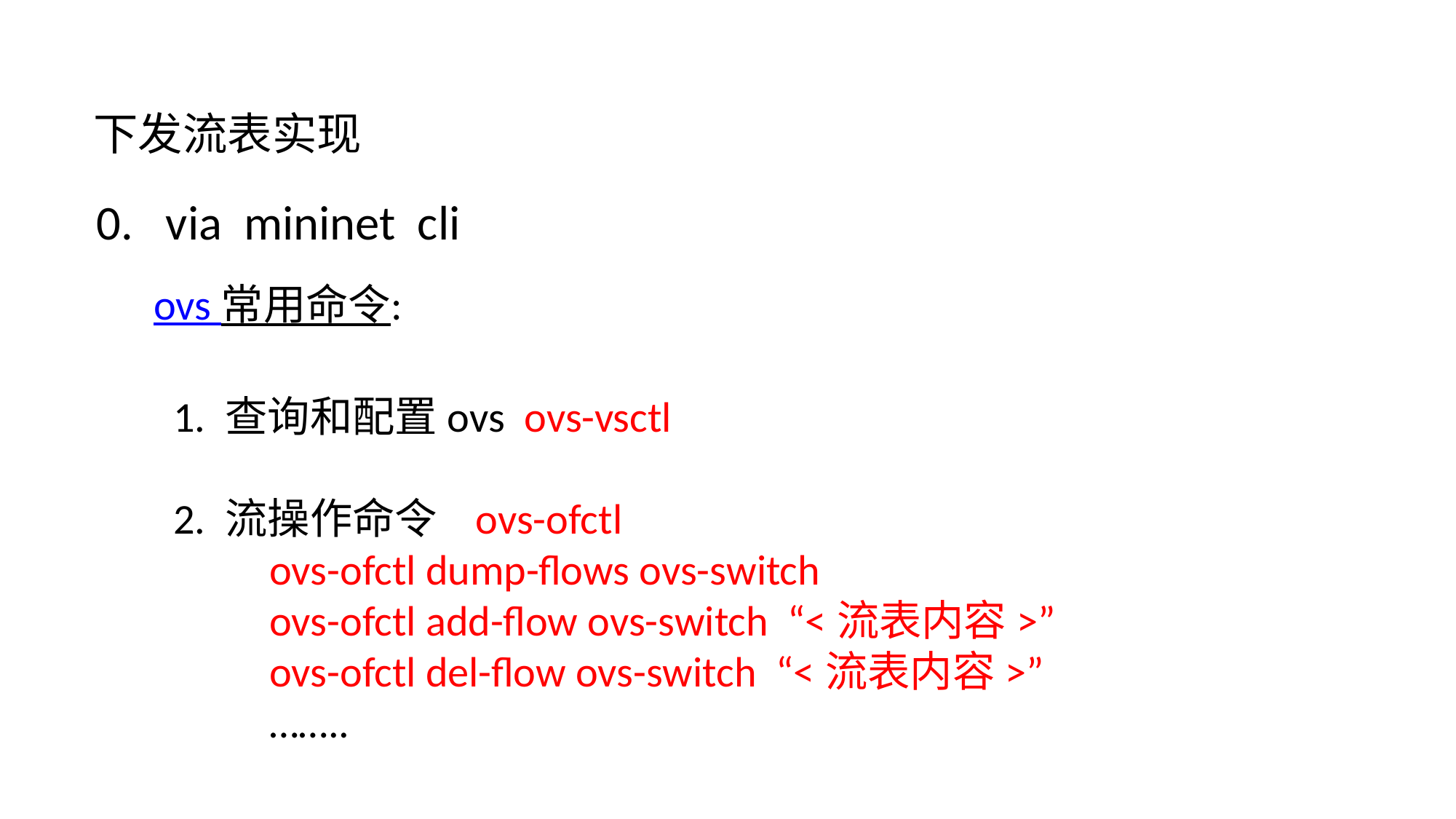

# 下发流表实现
0.   via  mininet  cli
ovs 常用命令:

  1. 查询和配置ovs  ovs-vsctl

  2. 流操作命令   ovs-ofctl
            ovs-ofctl dump-flows ovs-switch
            ovs-ofctl add-flow ovs-switch  “<流表内容>”
            ovs-ofctl del-flow ovs-switch  “<流表内容>”
            ……..